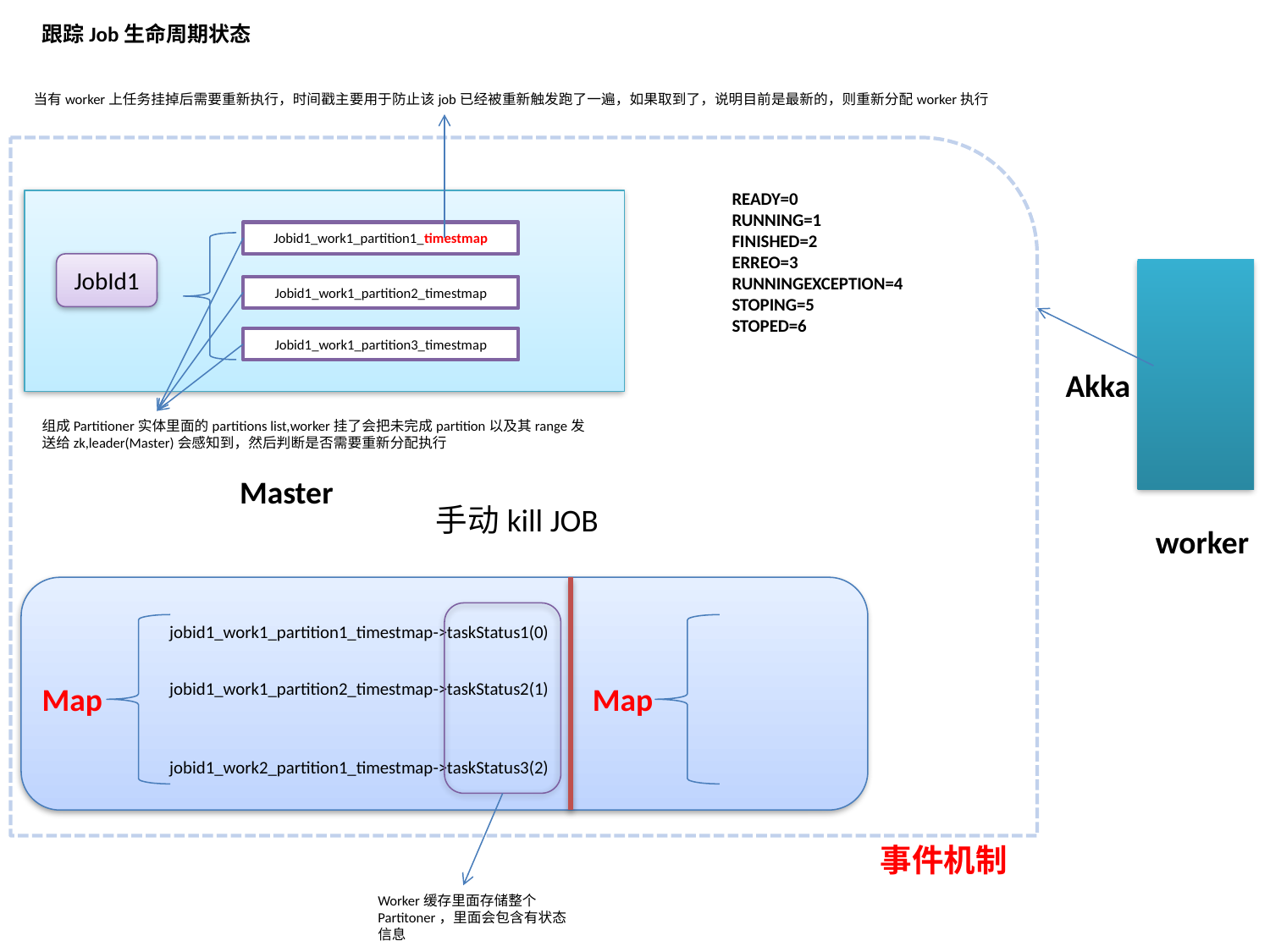

跟踪Job生命周期状态
当有worker上任务挂掉后需要重新执行，时间戳主要用于防止该job已经被重新触发跑了一遍，如果取到了，说明目前是最新的，则重新分配worker执行

READY=0
RUNNING=1
FINISHED=2
ERREO=3
RUNNINGEXCEPTION=4
STOPING=5
STOPED=6

Jobid1_work1_partition1_timestmap

JobId1

Jobid1_work1_partition2_timestmap
Jobid1_work1_partition3_timestmap
Akka
组成Partitioner实体里面的partitions list,worker挂了会把未完成partition以及其range发送给zk,leader(Master)会感知到，然后判断是否需要重新分配执行
Master
手动kill JOB
worker

jobid1_work1_partition1_timestmap->taskStatus1(0)

jobid1_work1_partition2_timestmap->taskStatus2(1)
Map
Map
jobid1_work2_partition1_timestmap->taskStatus3(2)
事件机制
Worker缓存里面存储整个Partitoner，里面会包含有状态信息